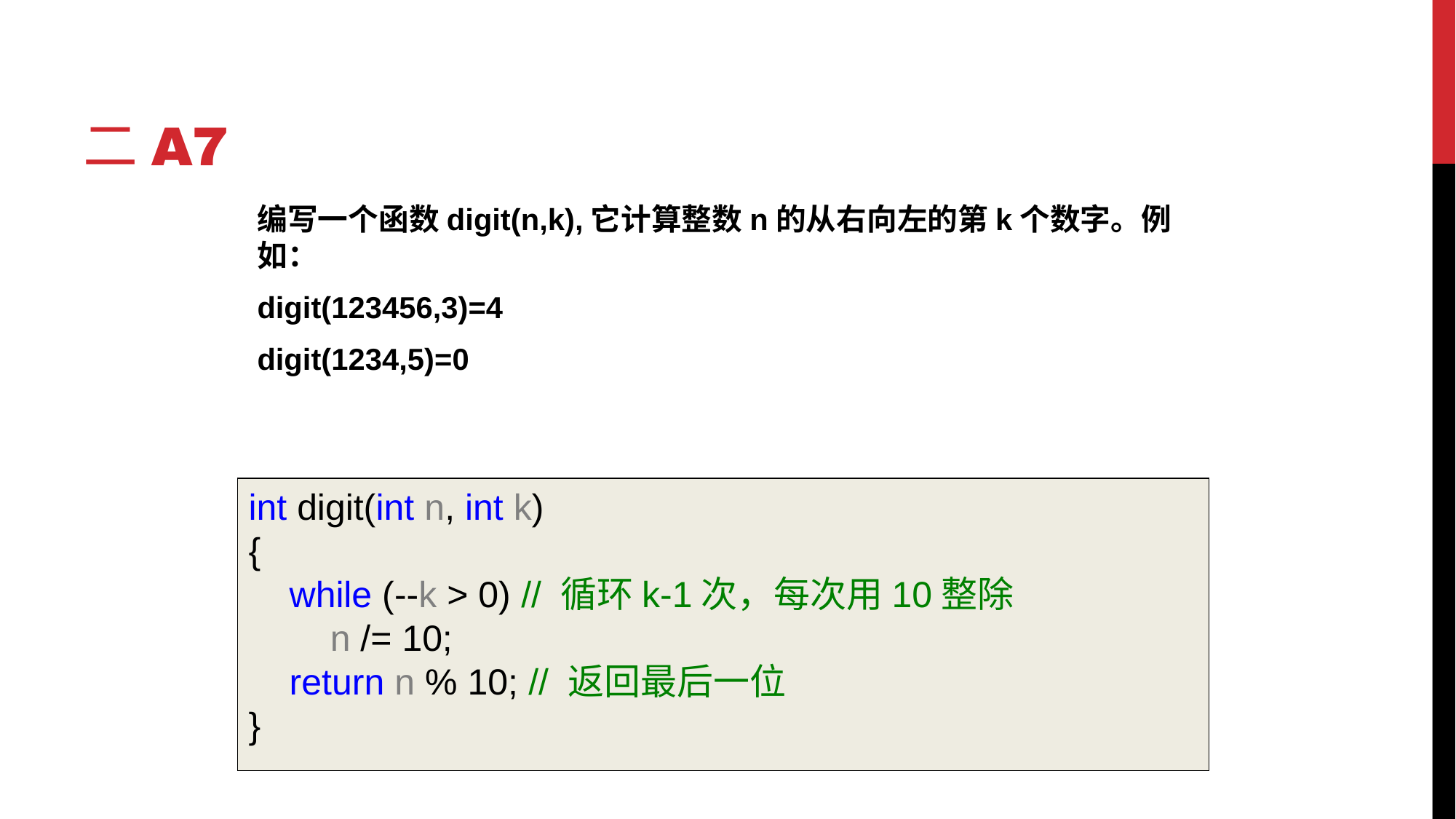

# 二a7
编写一个函数digit(n,k),它计算整数n的从右向左的第k个数字。例如：
digit(123456,3)=4
digit(1234,5)=0
int digit(int n, int k)
{
    while (--k > 0) // 循环k-1次，每次用10整除
        n /= 10;
    return n % 10; // 返回最后一位
}